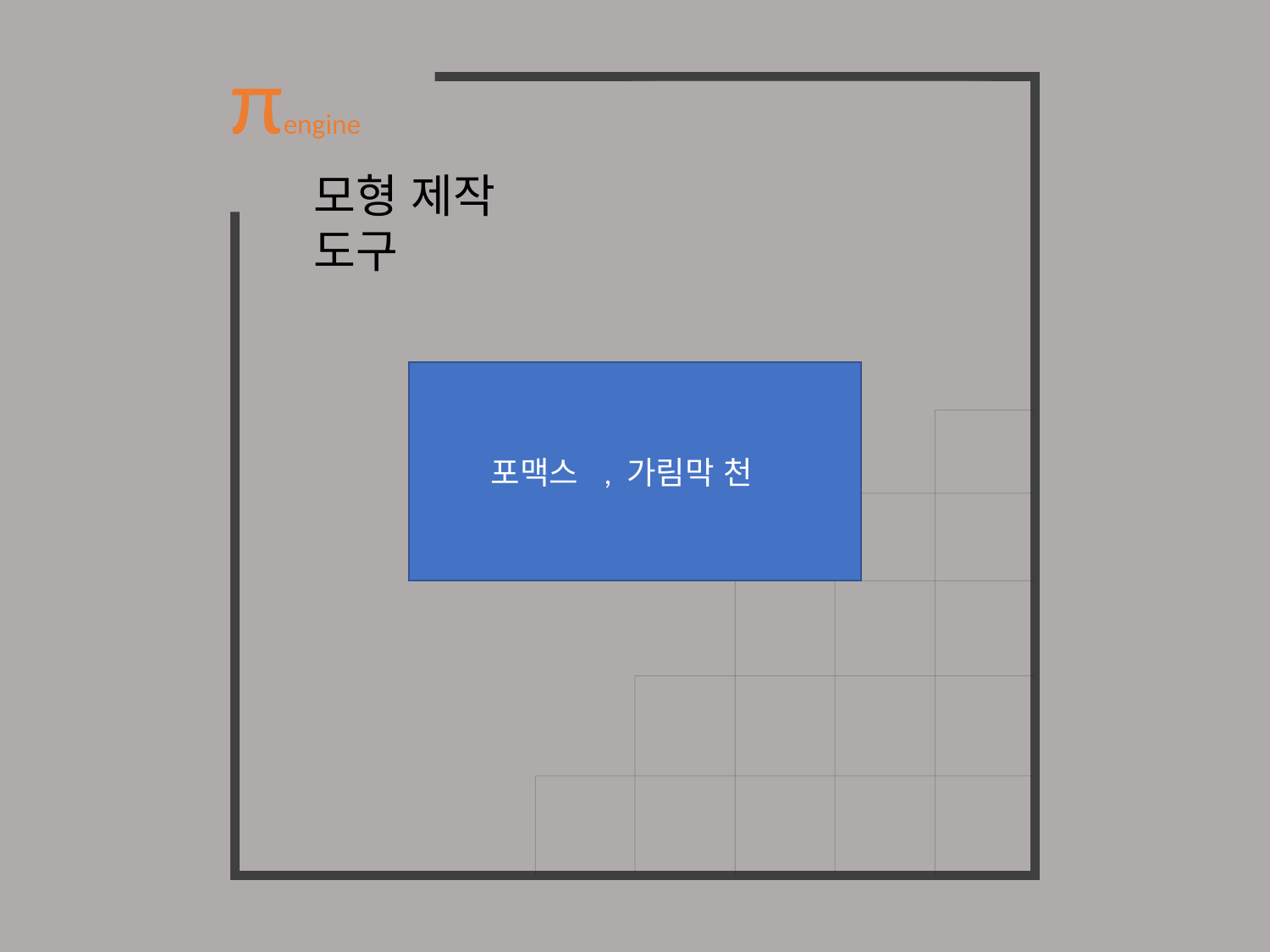

πengine

모형 제작 도구
포맥스  , 가림막 천